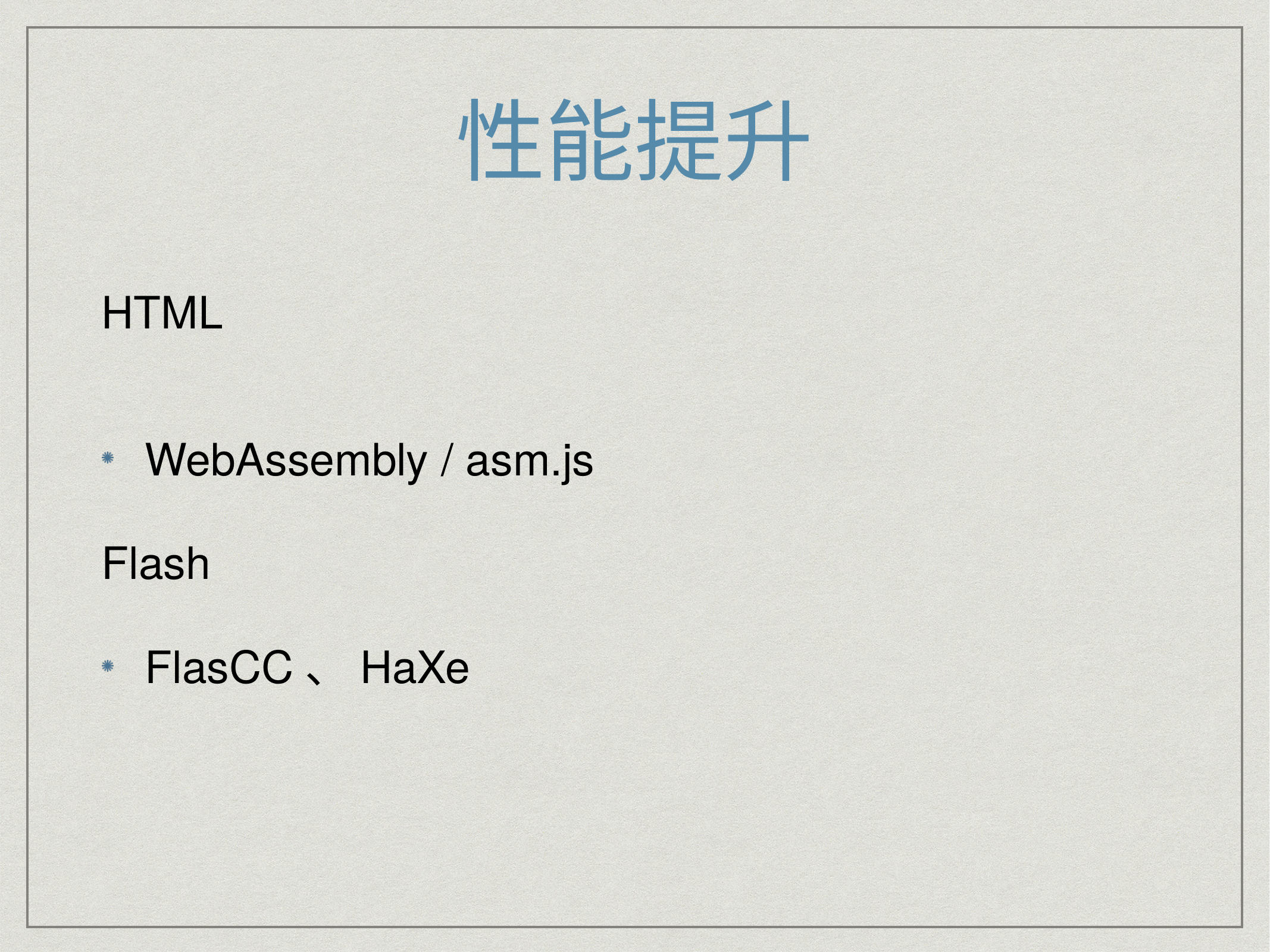

# 性能提升
HTML
WebAssembly / asm.js
Flash
FlasCC、HaXe